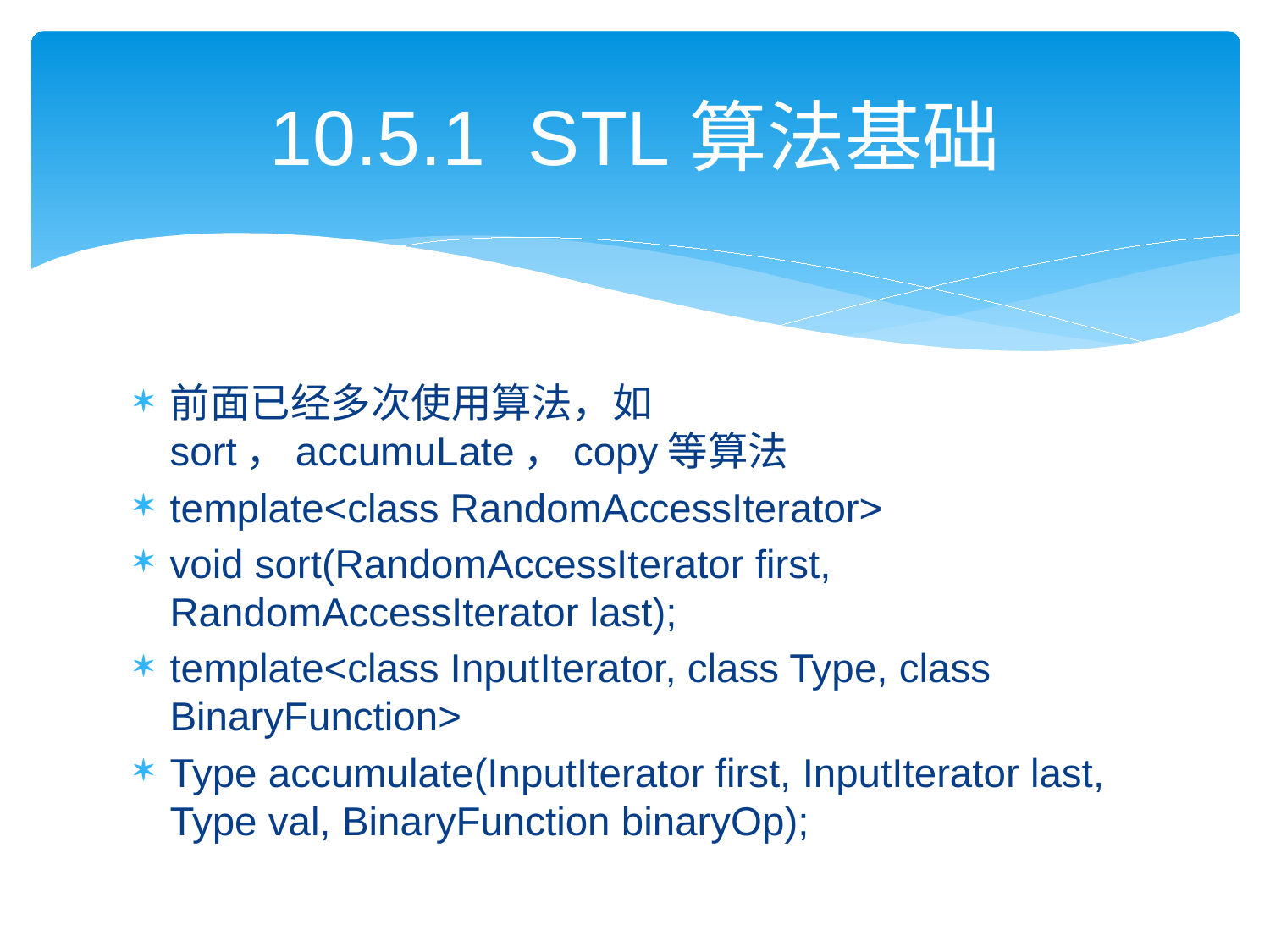

# 10.5.1  STL算法基础
前面已经多次使用算法，如sort，accumuLate，copy等算法
template<class RandomAccessIterator>
void sort(RandomAccessIterator first, RandomAccessIterator last);
template<class InputIterator, class Type, class BinaryFunction>
Type accumulate(InputIterator first, InputIterator last, Type val, BinaryFunction binaryOp);